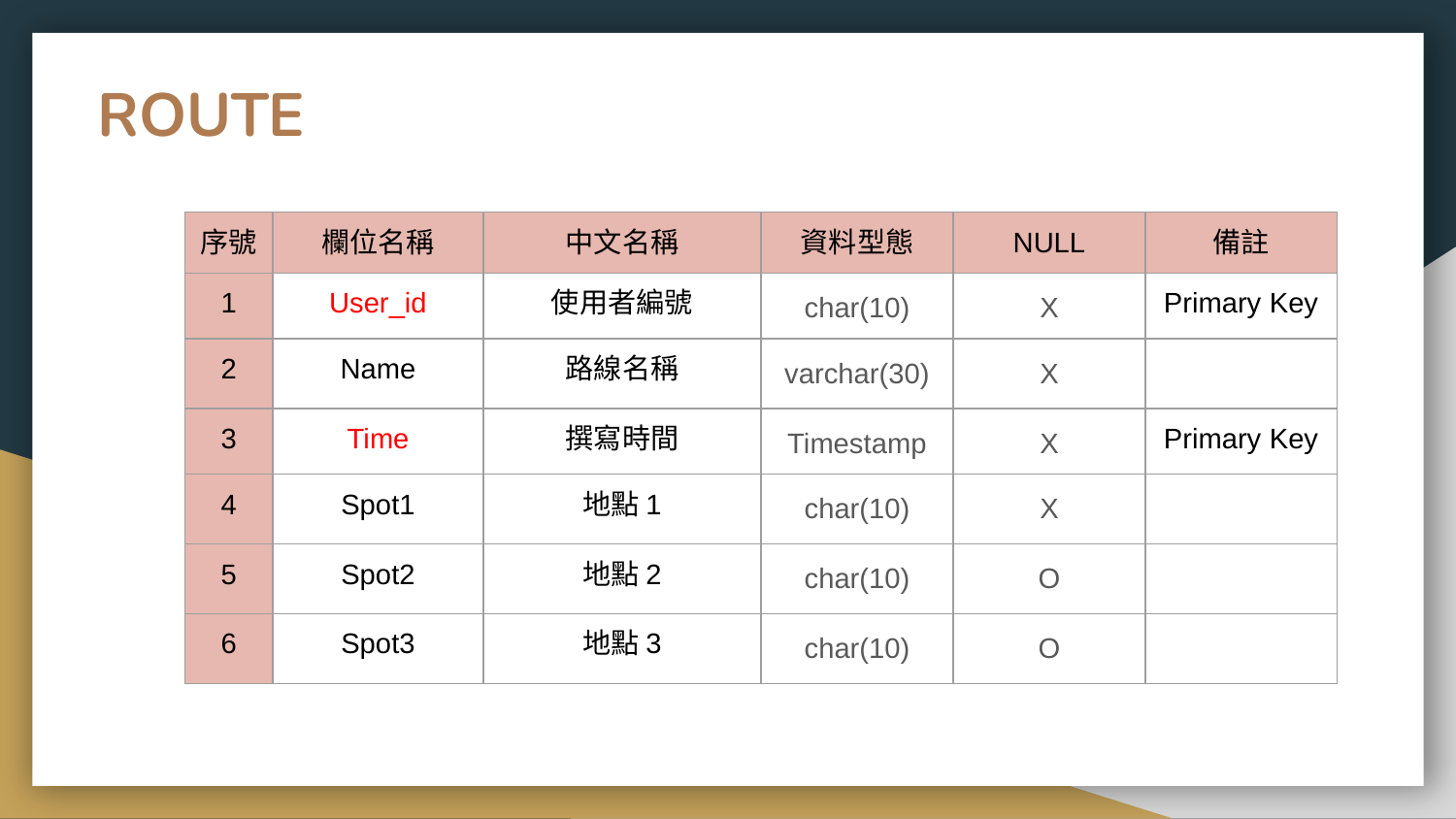

# ROUTE
| 序號 | 欄位名稱 | 中文名稱 | 資料型態 | NULL | 備註 |
| --- | --- | --- | --- | --- | --- |
| 1 | User\_id | 使用者編號 | char(10) | X | Primary Key |
| 2 | Name | 路線名稱 | varchar(30) | X |  |
| 3 | Time | 撰寫時間 | Timestamp | X | Primary Key |
| 4 | Spot1 | 地點1 | char(10) | X |  |
| 5 | Spot2 | 地點2 | char(10) | O |  |
| 6 | Spot3 | 地點3 | char(10) | O |  |